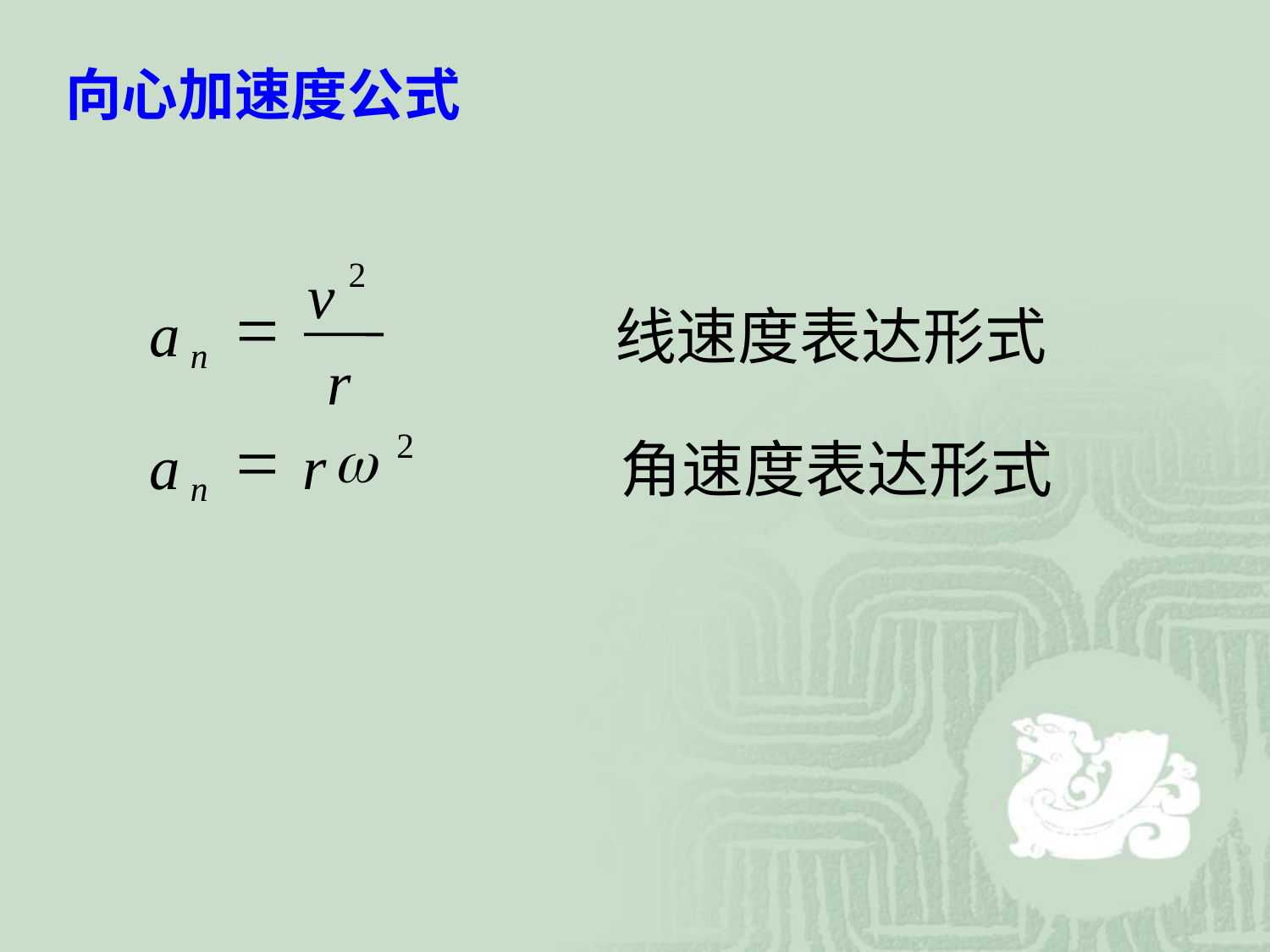

向心加速度公式

2
v
=
a

线速度表达形式
n

r
=
ω
2
a
r

角速度表达形式
n